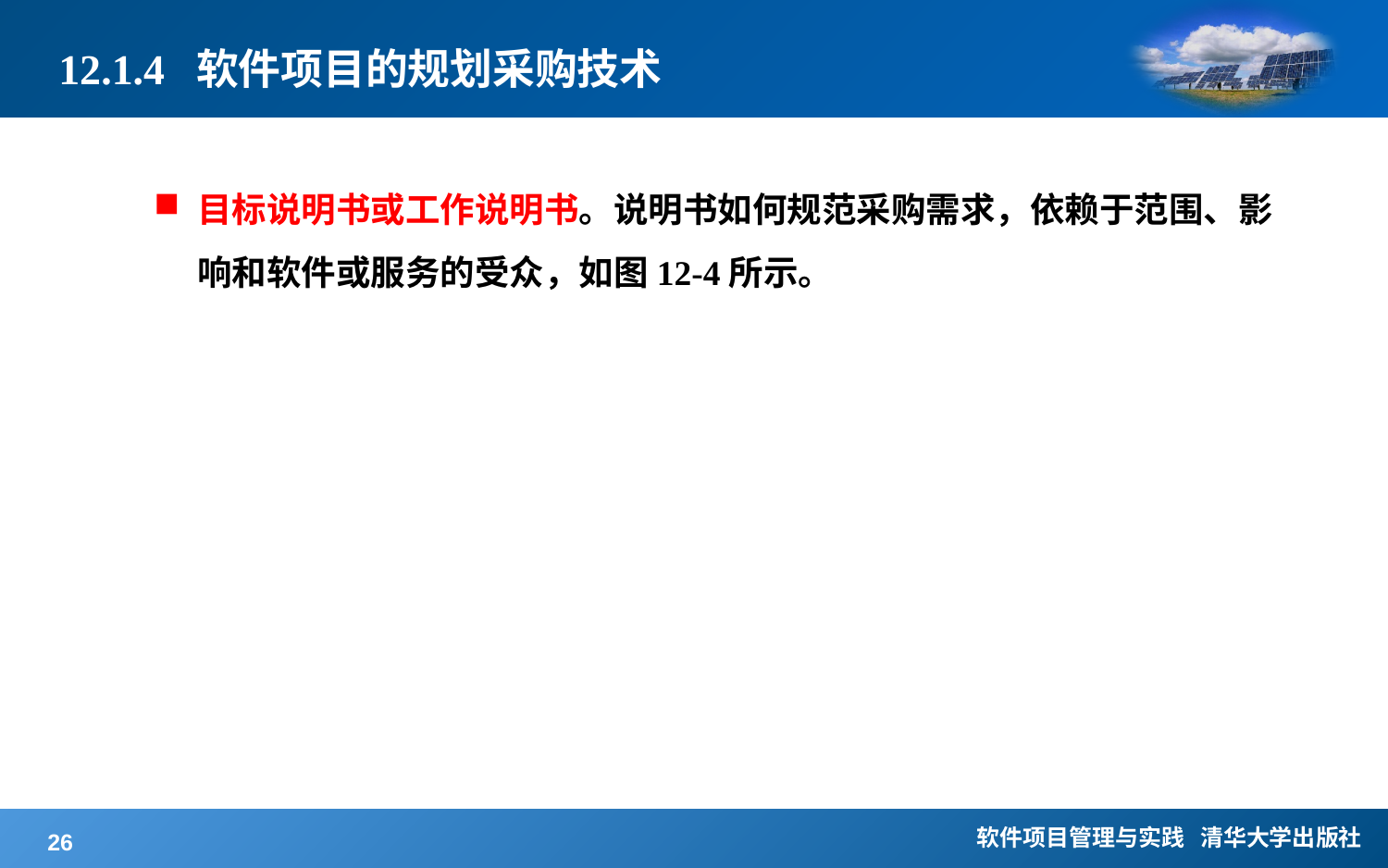

# 12.1.4  软件项目的规划采购技术
目标说明书或工作说明书。说明书如何规范采购需求，依赖于范围、影响和软件或服务的受众，如图12-4所示。